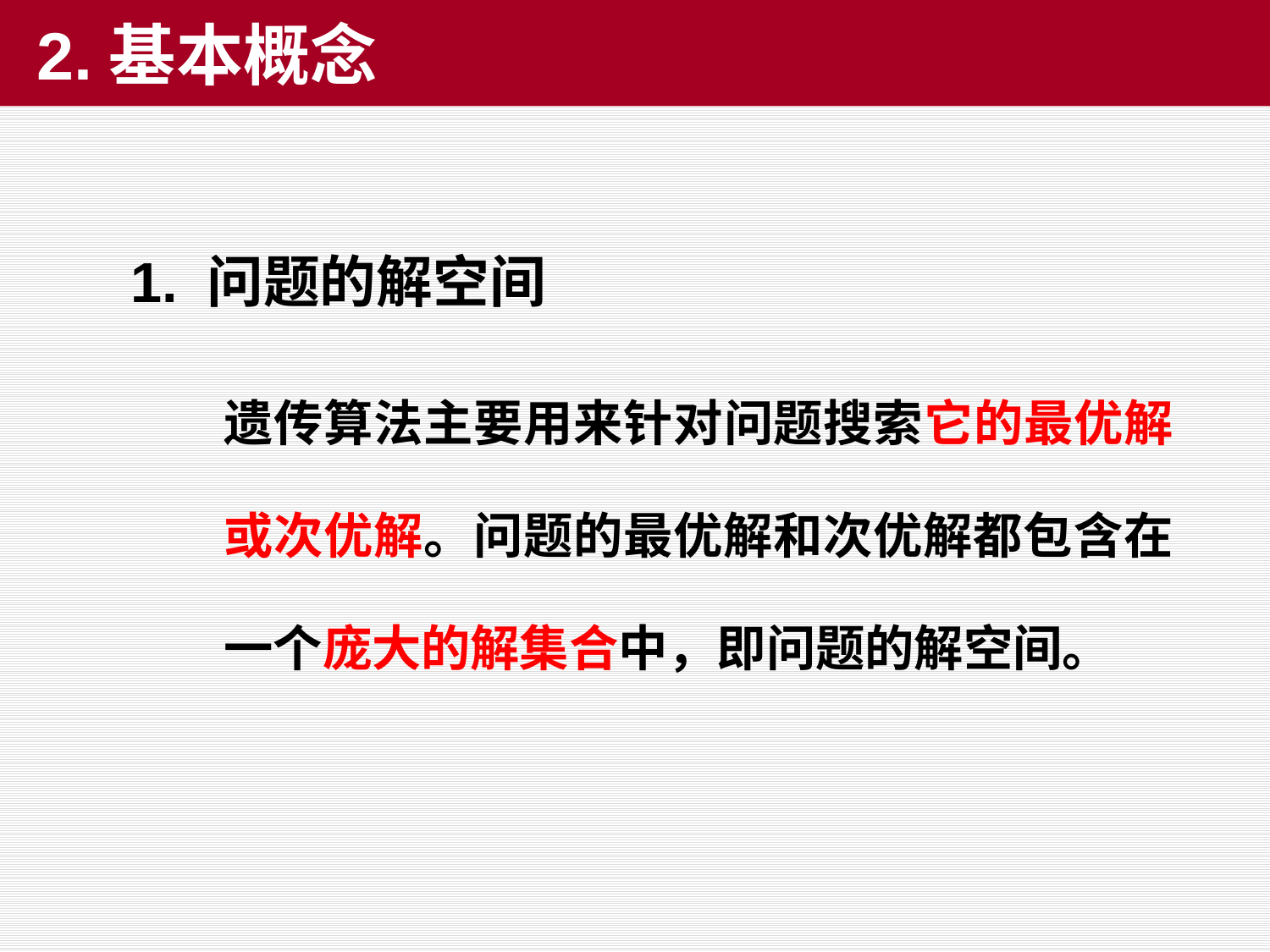

# 2.基本概念
 1. 问题的解空间
遗传算法主要用来针对问题搜索它的最优解或次优解。问题的最优解和次优解都包含在一个庞大的解集合中，即问题的解空间。